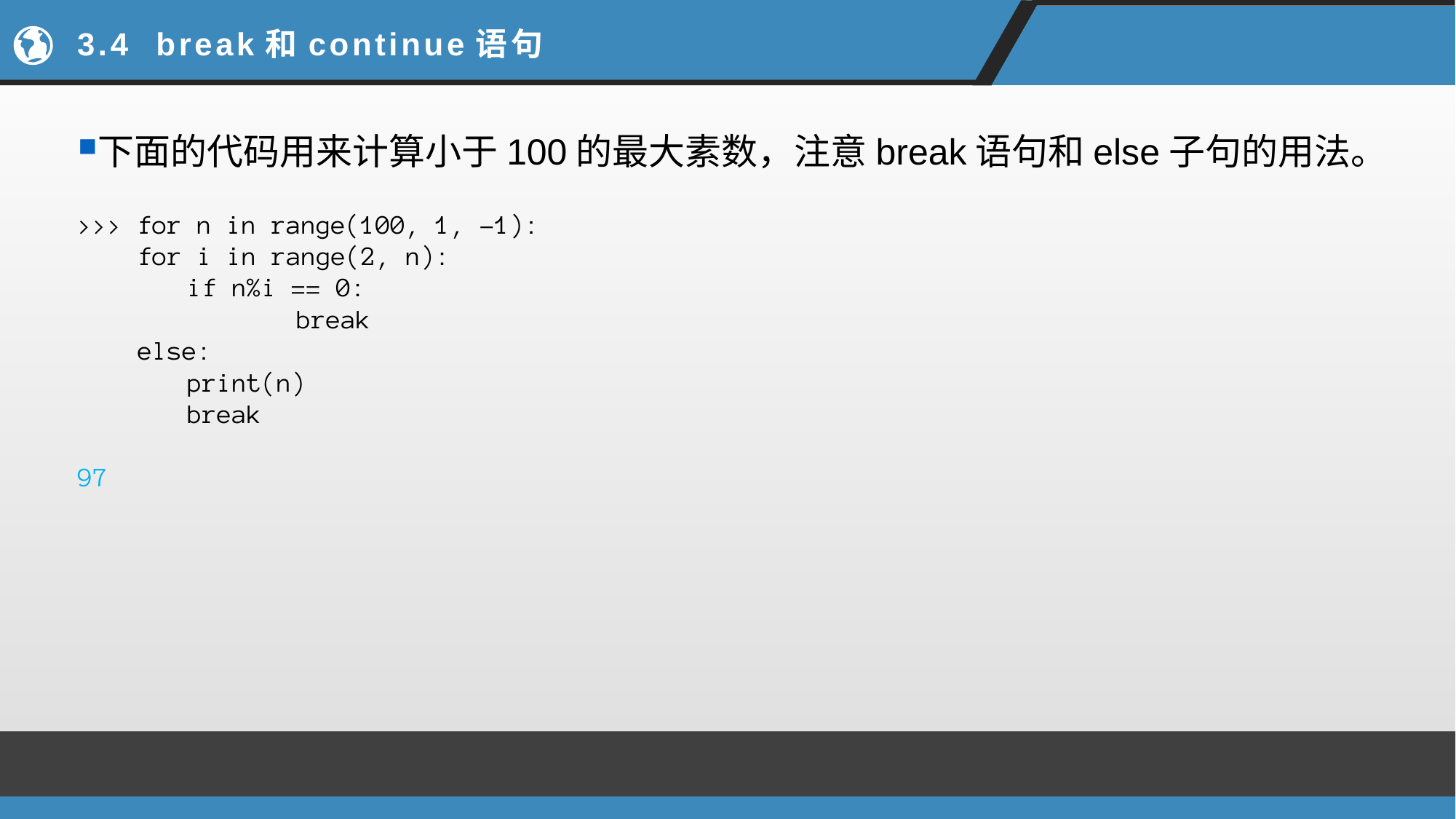

# 3.4  break和continue语句

下面的代码用来计算小于100的最大素数，注意break语句和else子句的用法。

>>> for n in range(100, 1, -1):
    for i in range(2, n):
		if n%i == 0:
			break
    else:
		print(n)
		break

97